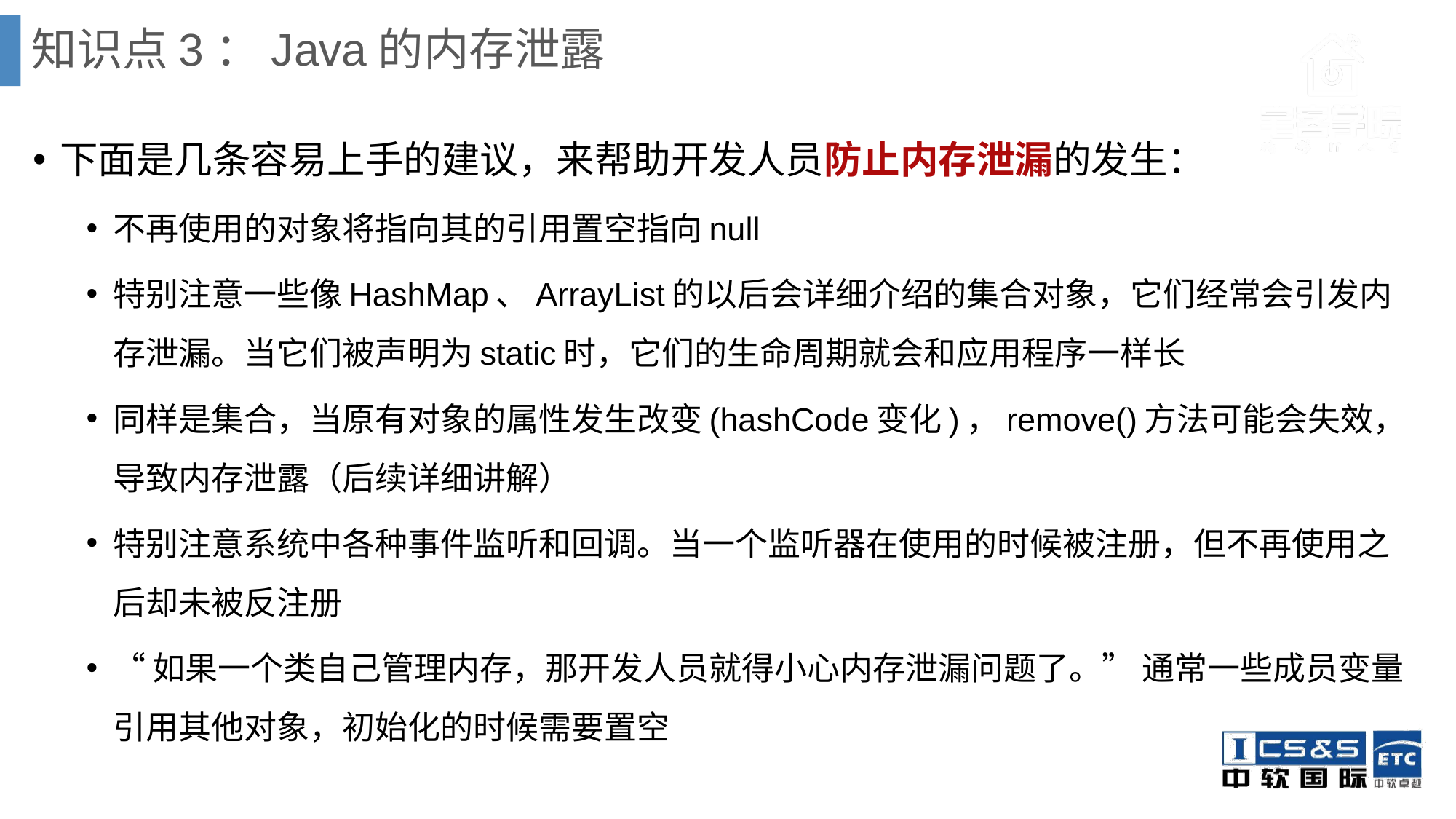

# 知识点3：Java的内存泄露
下面是几条容易上手的建议，来帮助开发人员防止内存泄漏的发生：
不再使用的对象将指向其的引用置空指向null
特别注意一些像HashMap、ArrayList的以后会详细介绍的集合对象，它们经常会引发内存泄漏。当它们被声明为static时，它们的生命周期就会和应用程序一样长
同样是集合，当原有对象的属性发生改变(hashCode变化)，remove()方法可能会失效，导致内存泄露（后续详细讲解）
特别注意系统中各种事件监听和回调。当一个监听器在使用的时候被注册，但不再使用之后却未被反注册
“如果一个类自己管理内存，那开发人员就得小心内存泄漏问题了。” 通常一些成员变量引用其他对象，初始化的时候需要置空